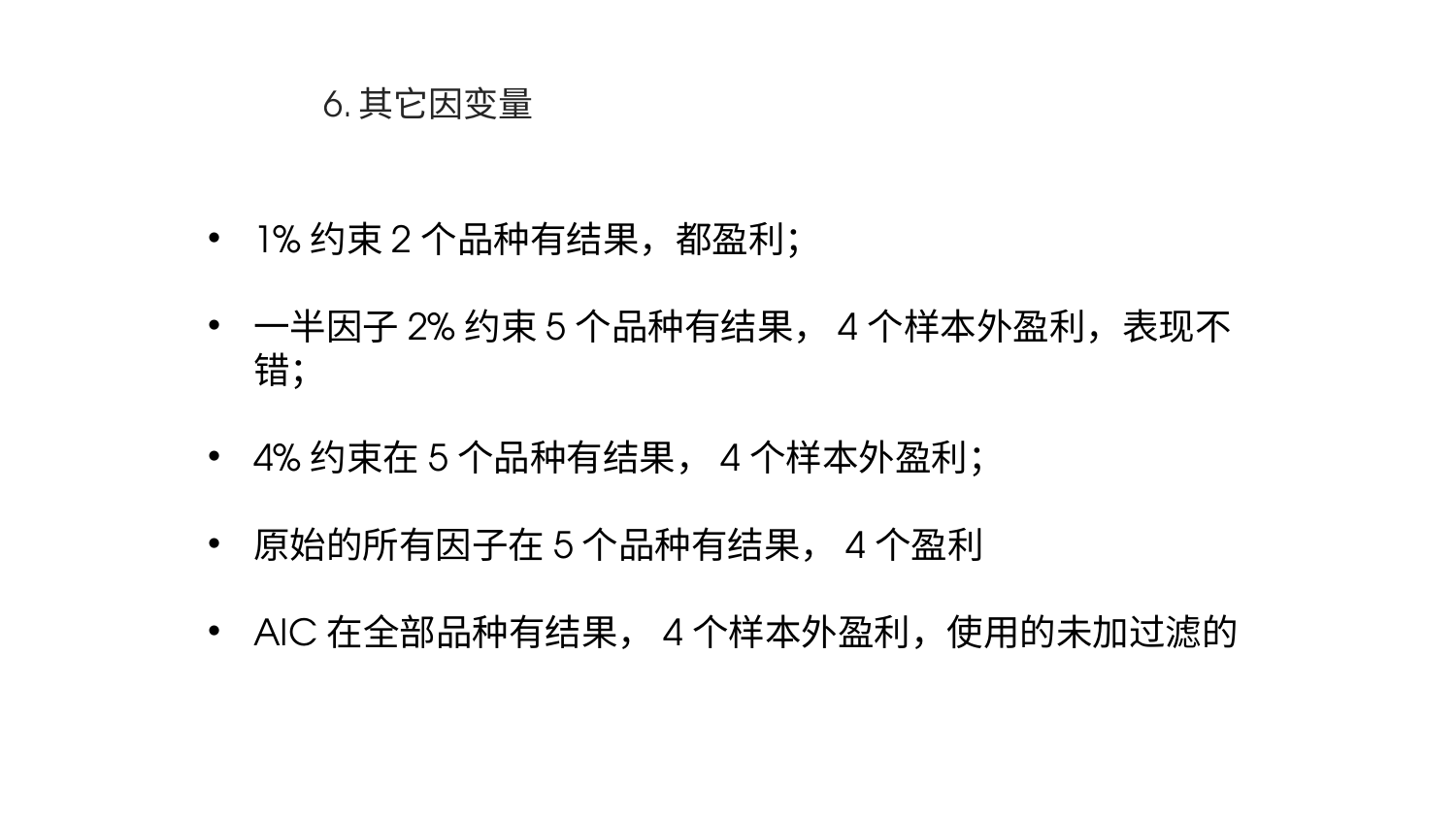

# 6.其它因变量
1%约束2个品种有结果，都盈利；

一半因子2%约束5个品种有结果，4个样本外盈利，表现不错；

4%约束在5个品种有结果，4个样本外盈利；

原始的所有因子在5个品种有结果，4个盈利

AIC在全部品种有结果，4个样本外盈利，使用的未加过滤的